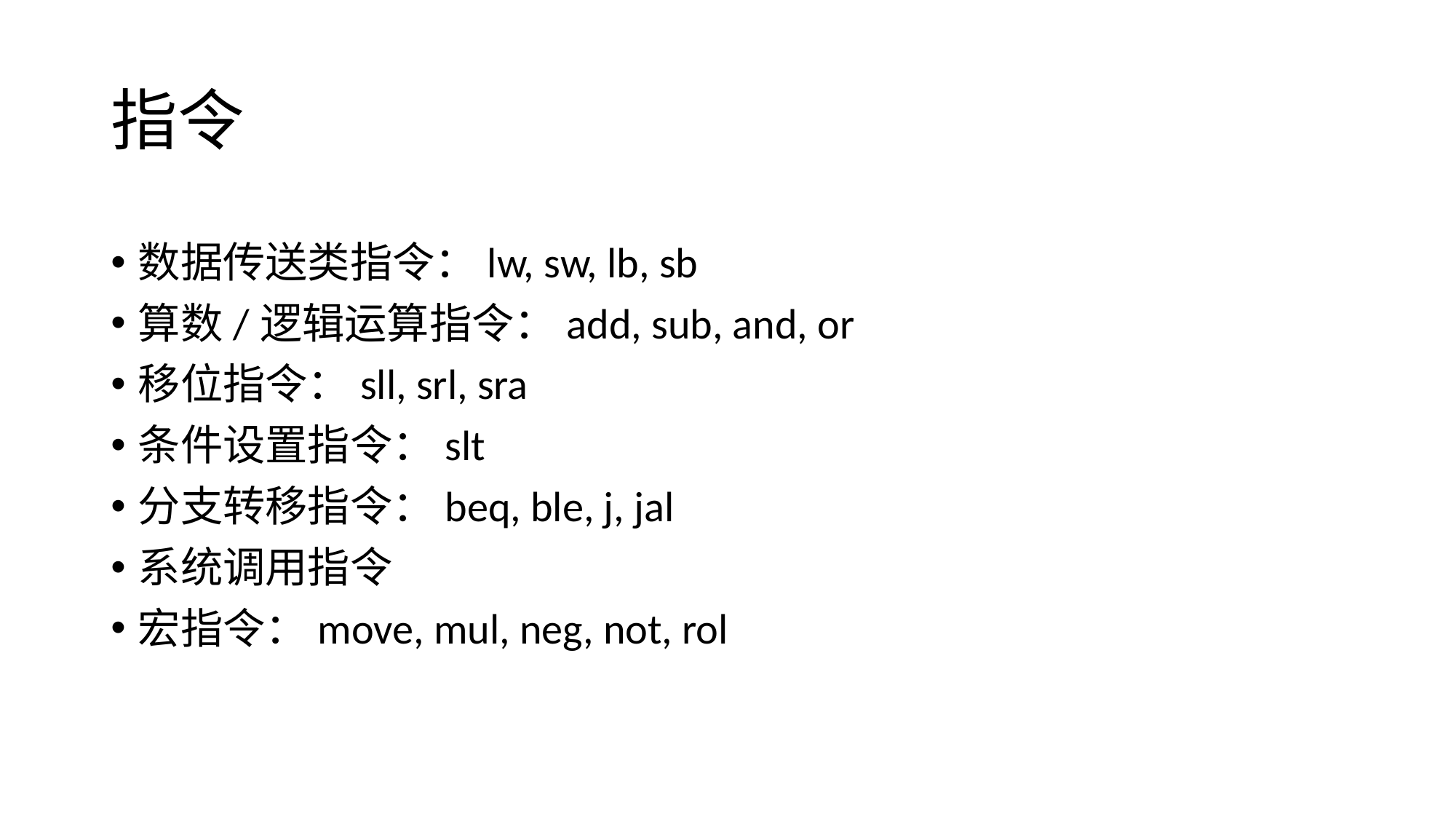

# 指令
数据传送类指令：lw, sw, lb, sb
算数/逻辑运算指令：add, sub, and, or
移位指令：sll, srl, sra
条件设置指令：slt
分支转移指令：beq, ble, j, jal
系统调用指令
宏指令：move, mul, neg, not, rol